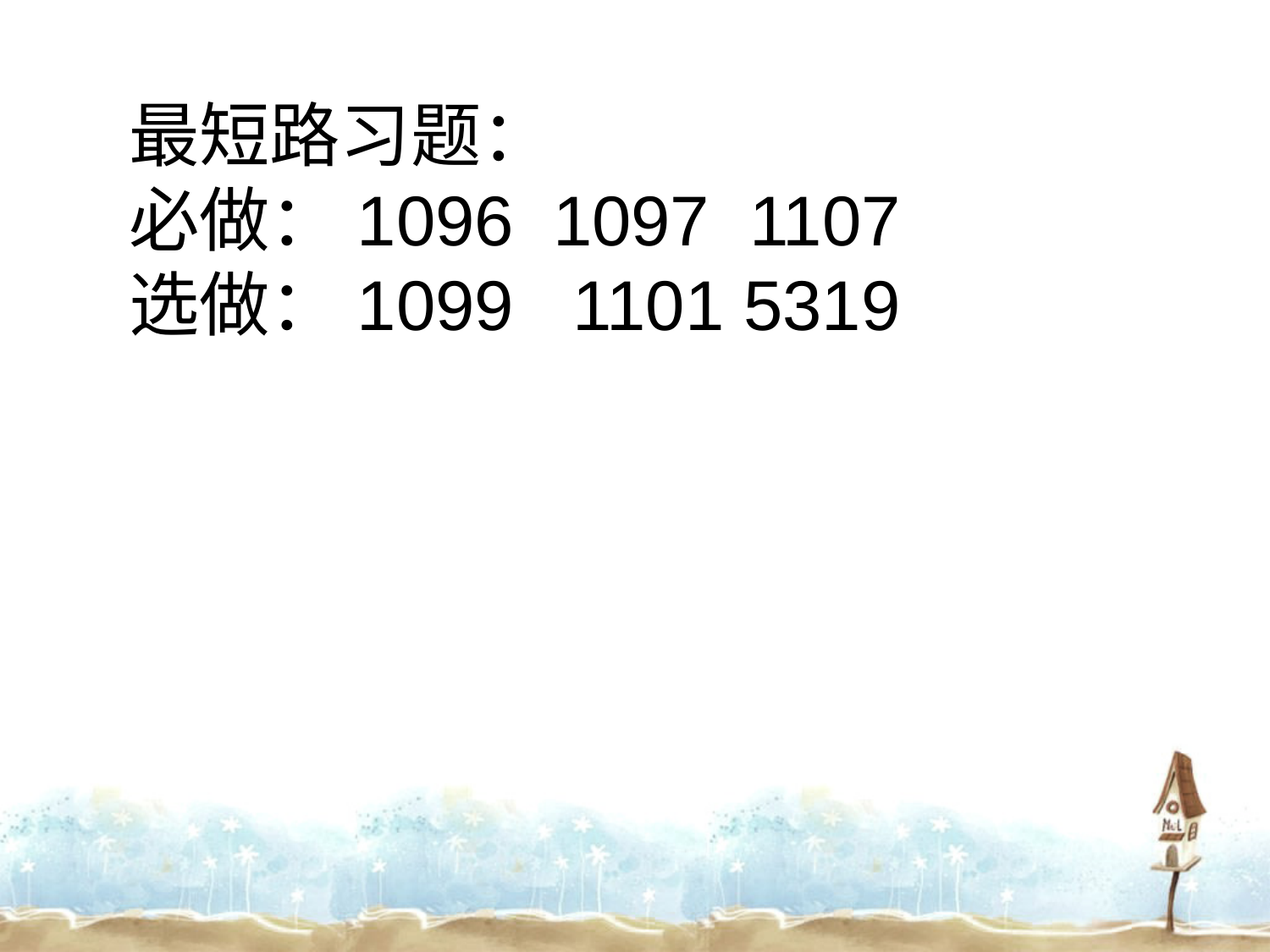

最短路习题：
必做：1096  1097  1107
选做：1099   1101 5319